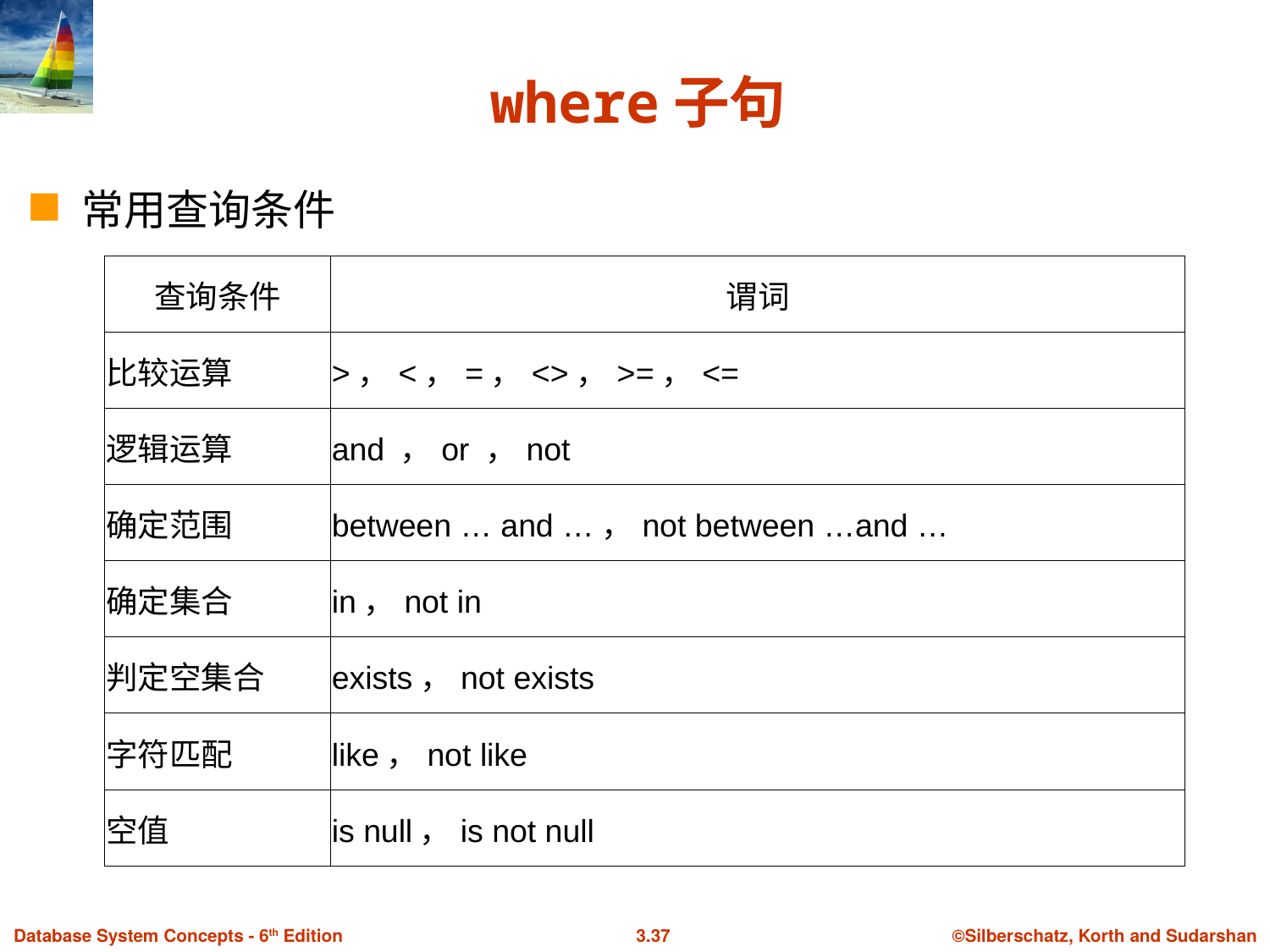

# where子句
常用查询条件
| 查询条件 | 谓词 |
| --- | --- |
| 比较运算 | >，<，=，<>，>=，<= |
| 逻辑运算 | and ，or ，not |
| 确定范围 | between … and …，not between …and … |
| 确定集合 | in，not in |
| 判定空集合 | exists，not exists |
| 字符匹配 | like，not like |
| 空值 | is null，is not null |